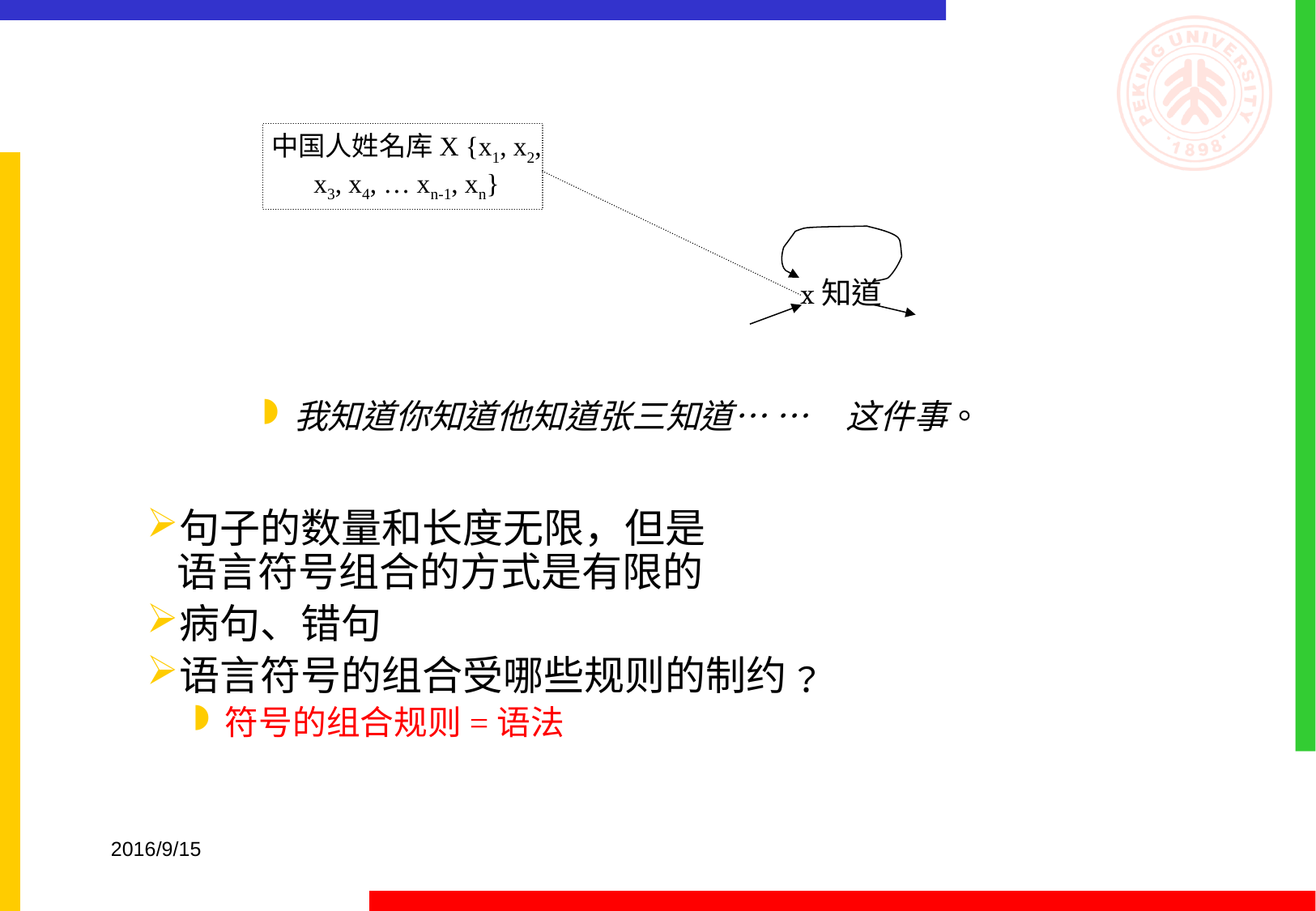

我知道你知道他知道张三知道… …     这件事。

句子的数量和长度无限，但是
语言符号组合的方式是有限的
病句、错句
语言符号的组合受哪些规则的制约﹖
符号的组合规则=语法

中国人姓名库X {x1, x2, x3, x4, … xn-1, xn}

x知道

2016/9/15